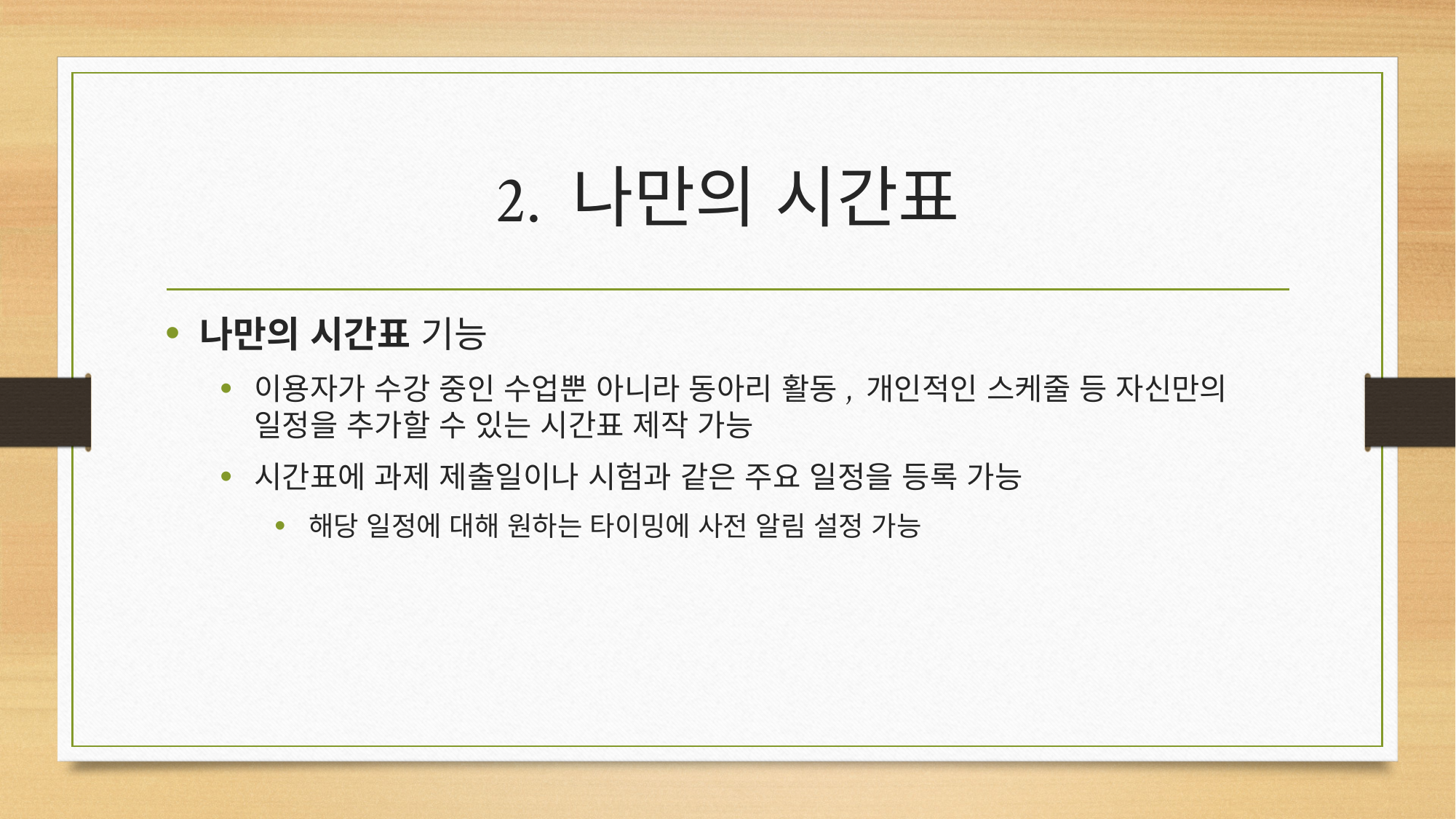

# 2. 나만의 시간표
나만의 시간표 기능
이용자가 수강 중인 수업뿐 아니라 동아리 활동, 개인적인 스케줄 등 자신만의 일정을 추가할 수 있는 시간표 제작 가능
시간표에 과제 제출일이나 시험과 같은 주요 일정을 등록 가능
해당 일정에 대해 원하는 타이밍에 사전 알림 설정 가능